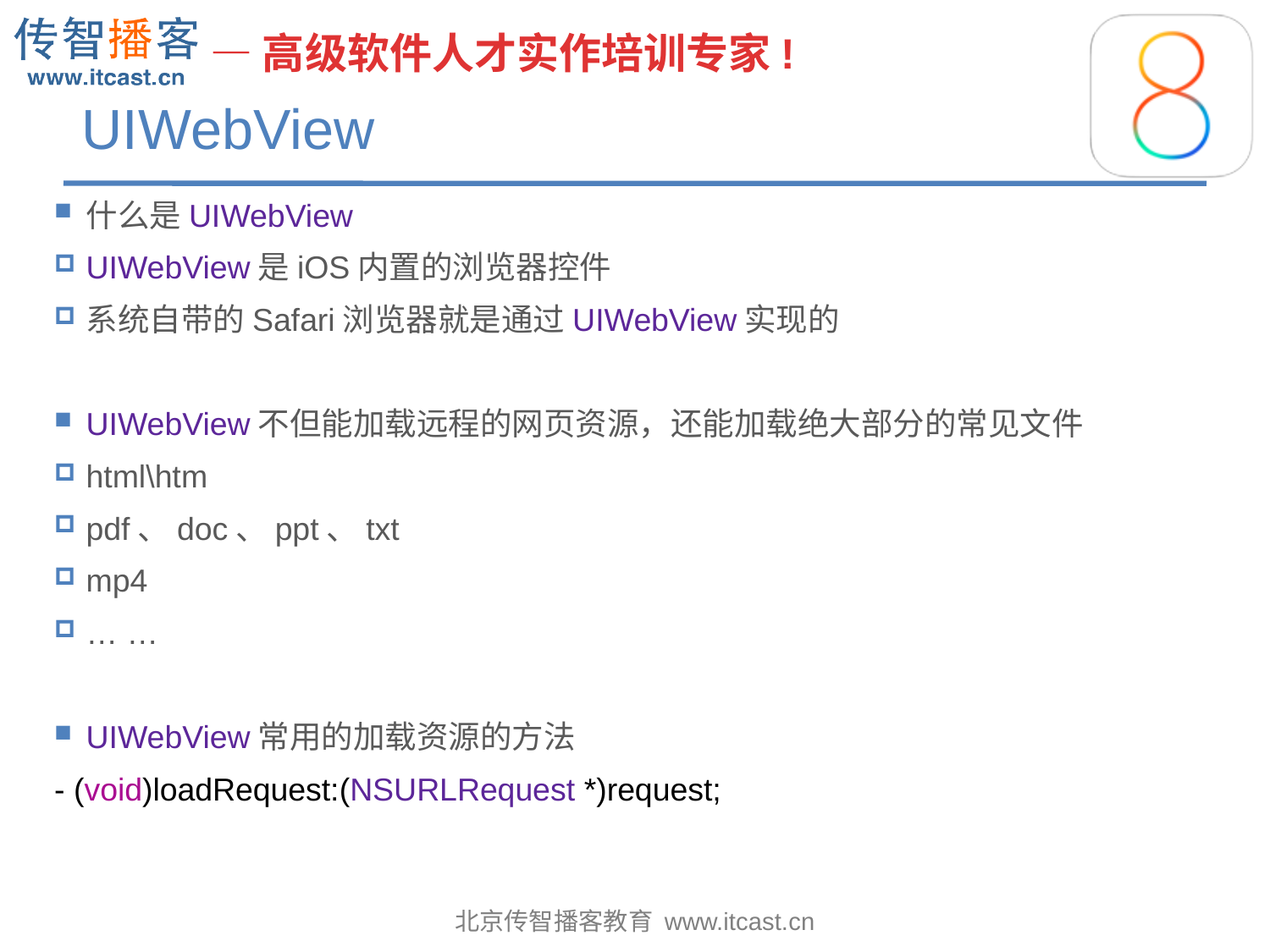

# UIWebView
什么是UIWebView
UIWebView是iOS内置的浏览器控件
系统自带的Safari浏览器就是通过UIWebView实现的

UIWebView不但能加载远程的网页资源，还能加载绝大部分的常见文件
html\htm
pdf、doc、ppt、txt
mp4
… …

UIWebView常用的加载资源的方法
- (void)loadRequest:(NSURLRequest *)request;